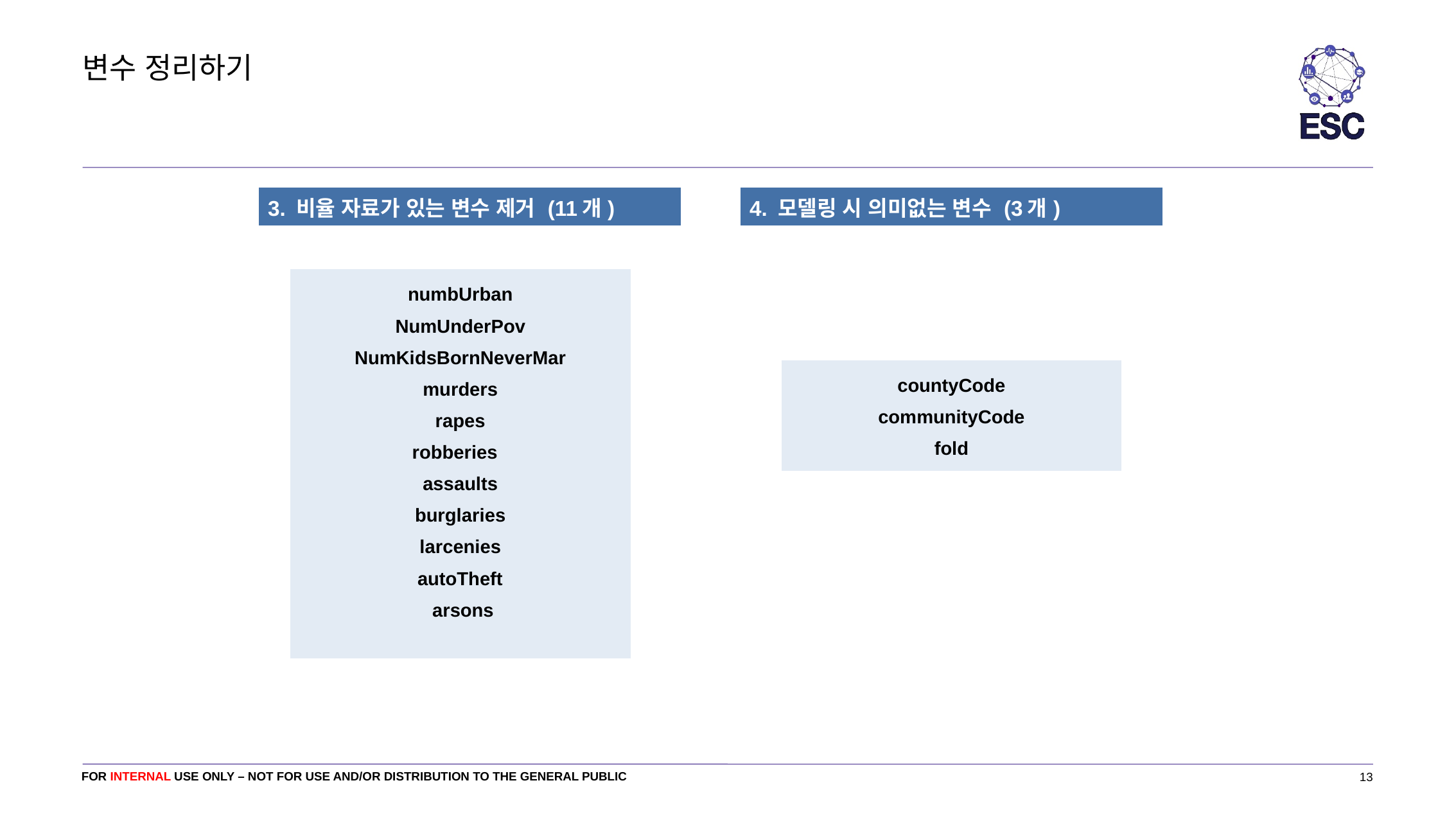

# 변수 정리하기

| 3. 비율 자료가 있는 변수 제거 (11개) |
| --- |
| 4. 모델링 시 의미없는 변수 (3개) |
| --- |

| numbUrban NumUnderPov NumKidsBornNeverMar murders rapes robberies assaults burglaries larcenies autoTheft arsons |
| --- |
| countyCode communityCode fold |
| --- |